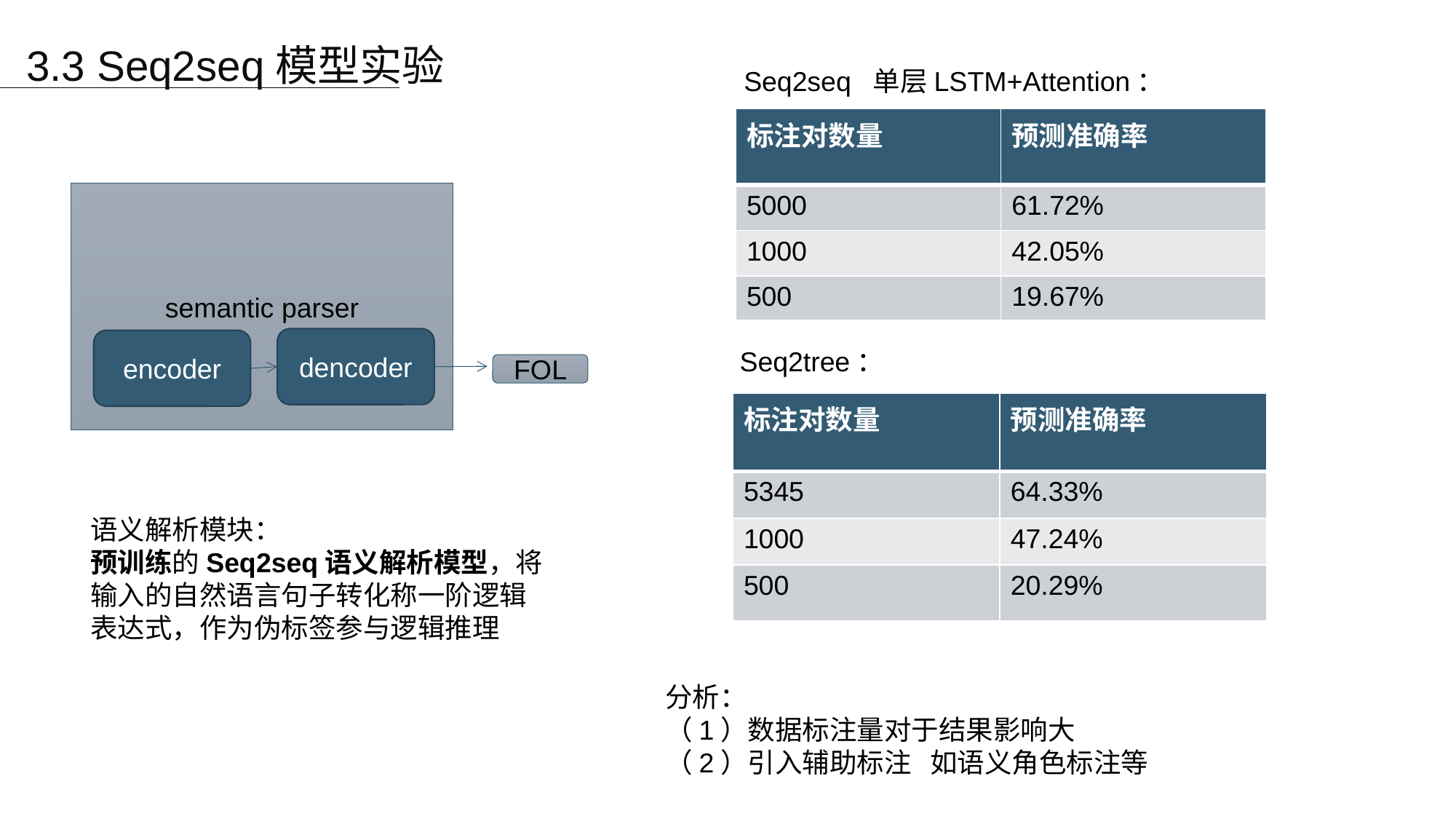

3.3 Seq2seq模型实验
Seq2seq  单层LSTM+Attention：
| 标注对数量 | 预测准确率 |
| --- | --- |
| 5000 | 61.72% |
| 1000 | 42.05% |
| 500 | 19.67% |
semantic parser
dencoder
encoder
Seq2tree：
FOL
| 标注对数量 | 预测准确率 |
| --- | --- |
| 5345 | 64.33% |
| 1000 | 47.24% |
| 500 | 20.29% |
语义解析模块：
预训练的Seq2seq语义解析模型，将输入的自然语言句子转化称一阶逻辑表达式，作为伪标签参与逻辑推理
分析：
（1）数据标注量对于结果影响大
（2）引入辅助标注   如语义角色标注等